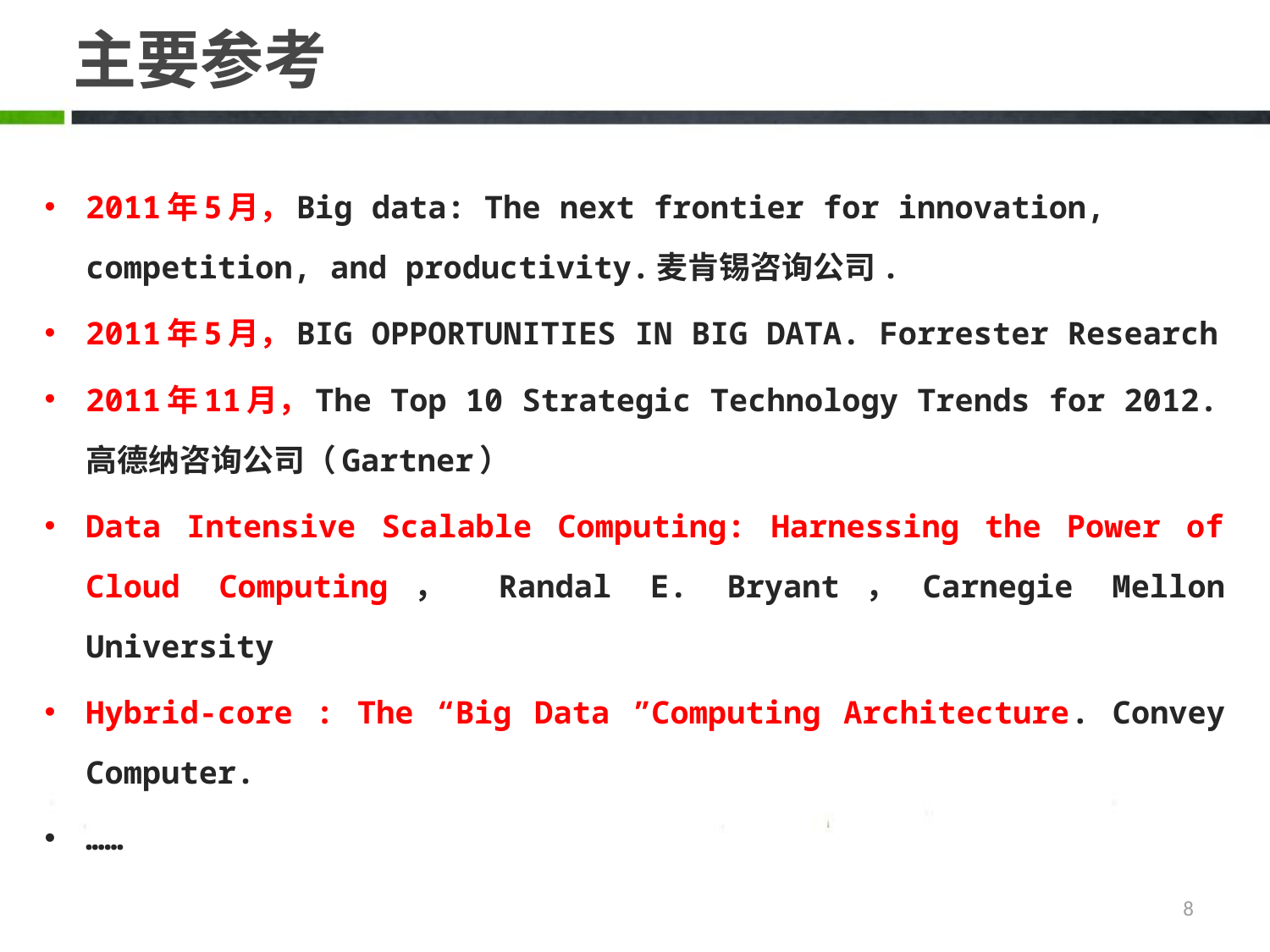

# 主要参考
2011年5月，Big data: The next frontier for innovation, competition, and productivity.麦肯锡咨询公司.
2011年5月，BIG OPPORTUNITIES IN BIG DATA. Forrester Research
2011年11月，The Top 10 Strategic Technology Trends for 2012.高德纳咨询公司（Gartner）
Data Intensive Scalable Computing: Harnessing the Power of Cloud Computing， Randal E. Bryant，Carnegie Mellon University
Hybrid-core : The “Big Data ”Computing Architecture. Convey Computer.
……

8